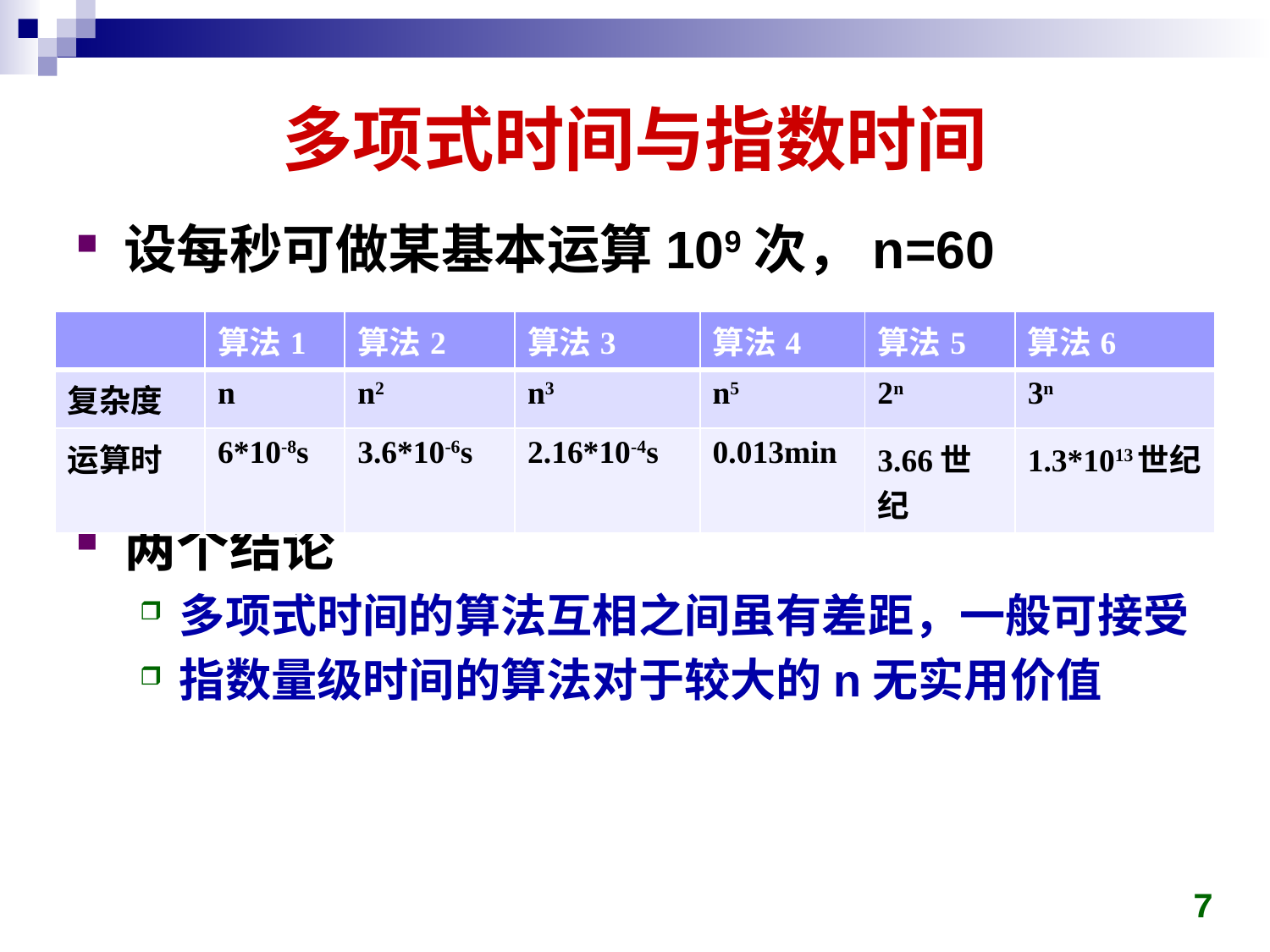

# 多项式时间与指数时间
设每秒可做某基本运算109次，n=60

两个结论
多项式时间的算法互相之间虽有差距，一般可接受
指数量级时间的算法对于较大的n无实用价值
|  | 算法1 | 算法2 | 算法3 | 算法4 | 算法5 | 算法6 |
| --- | --- | --- | --- | --- | --- | --- |
| 复杂度 | n | n2 | n3 | n5 | 2n | 3n |
| 运算时 | 6\*10-8s | 3.6\*10-6s | 2.16\*10-4s | 0.013min | 3.66世纪 | 1.3\*1013世纪 |
7